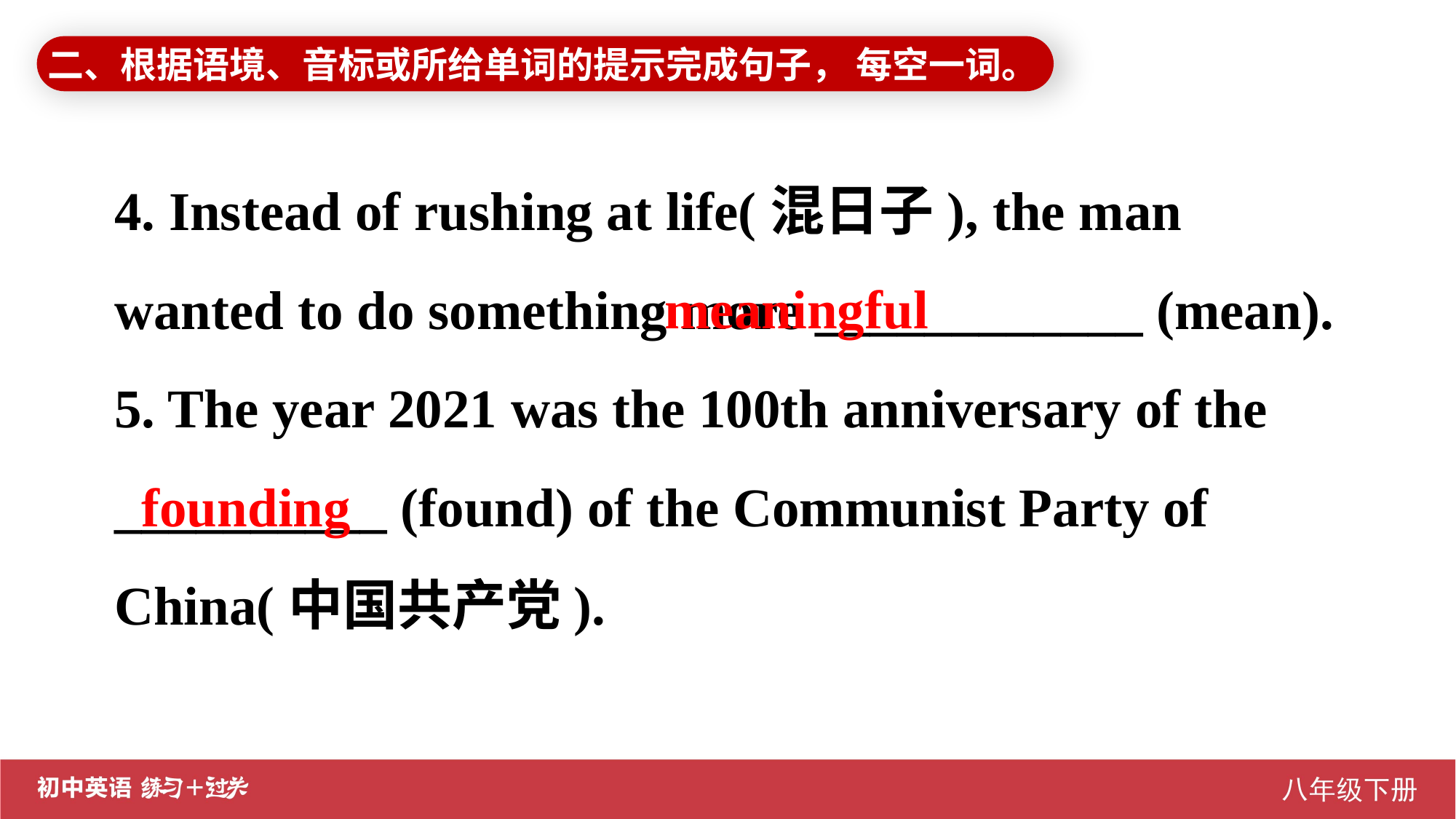

二、根据语境、音标或所给单词的提示完成句子， 每空一词。
4. Instead of rushing at life(混日子), the man wanted to do something more ____________ (mean).
5. The year 2021 was the 100th anniversary of the __________ (found) of the Communist Party of China(中国共产党).
meaningful
 founding